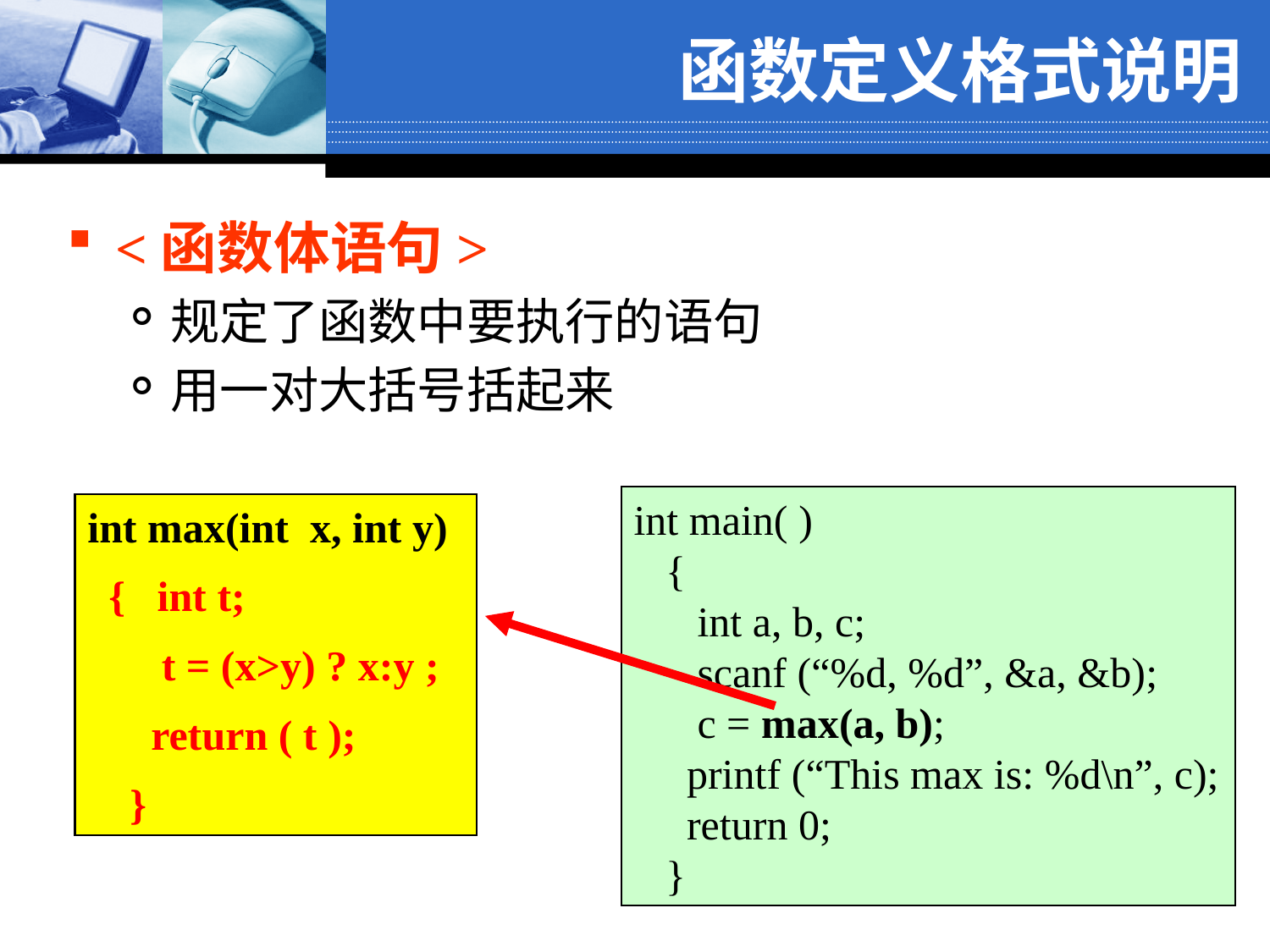

函数定义格式说明
<函数体语句>
规定了函数中要执行的语句
用一对大括号括起来

int main( )
   {
      int a, b, c;
      scanf (“%d, %d”, &a, &b);
      c = max(a, b);
     printf (“This max is: %d\n”, c);
     return 0;
   }
int max(int  x, int y)
  {   int t;
       t = (x>y) ? x:y ;
      return ( t );
    }